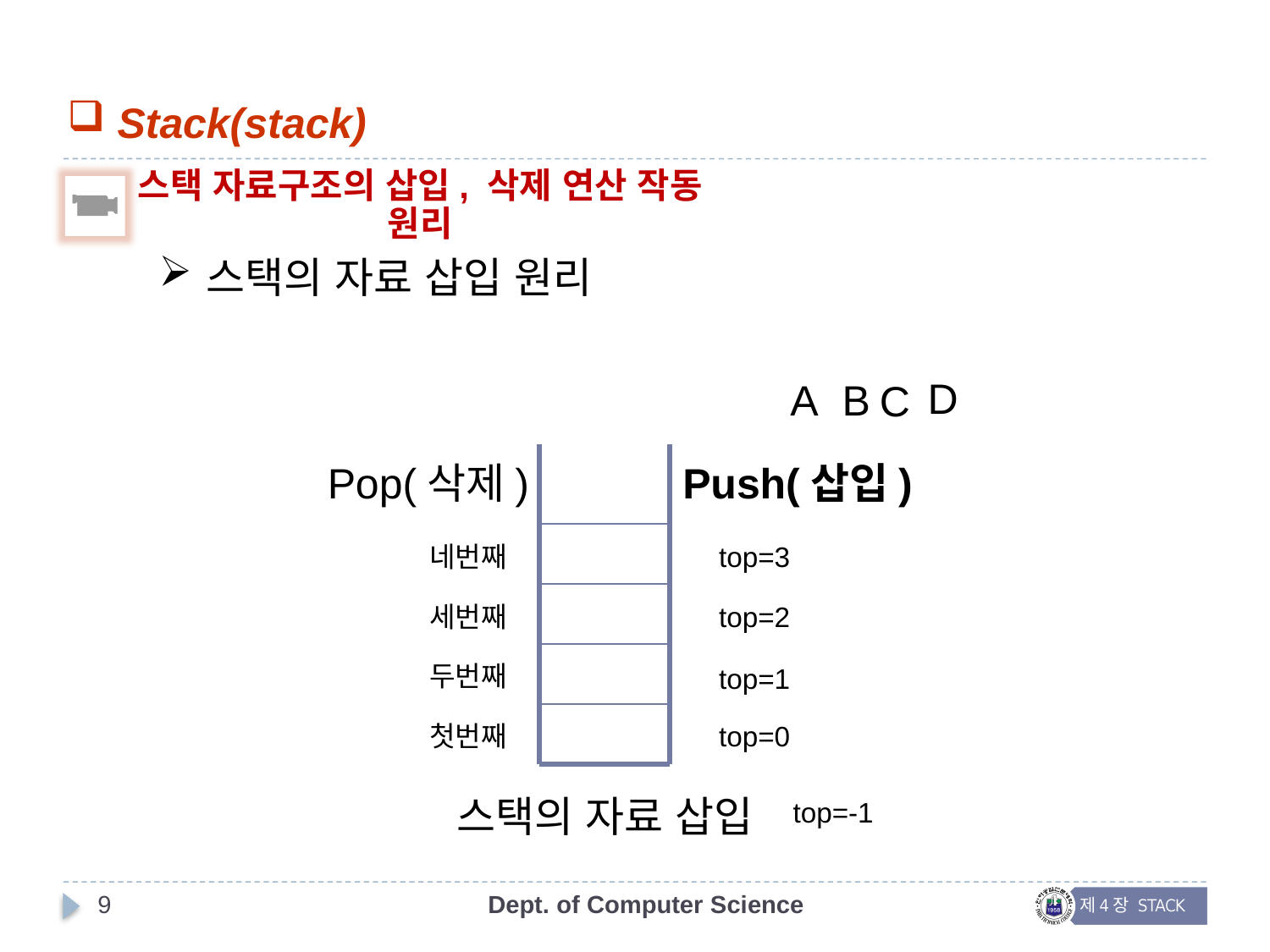

Stack(stack)
스택 자료구조의 삽입, 삭제 연산 작동 원리

스택의 자료 삽입 원리
D
A
B
C
Pop(삭제)
Push(삽입)
네번째
top=3
세번째
top=2
두번째
top=1
top=0
첫번째
스택의 자료 삽입
top=-1
9
Dept. of Computer Science